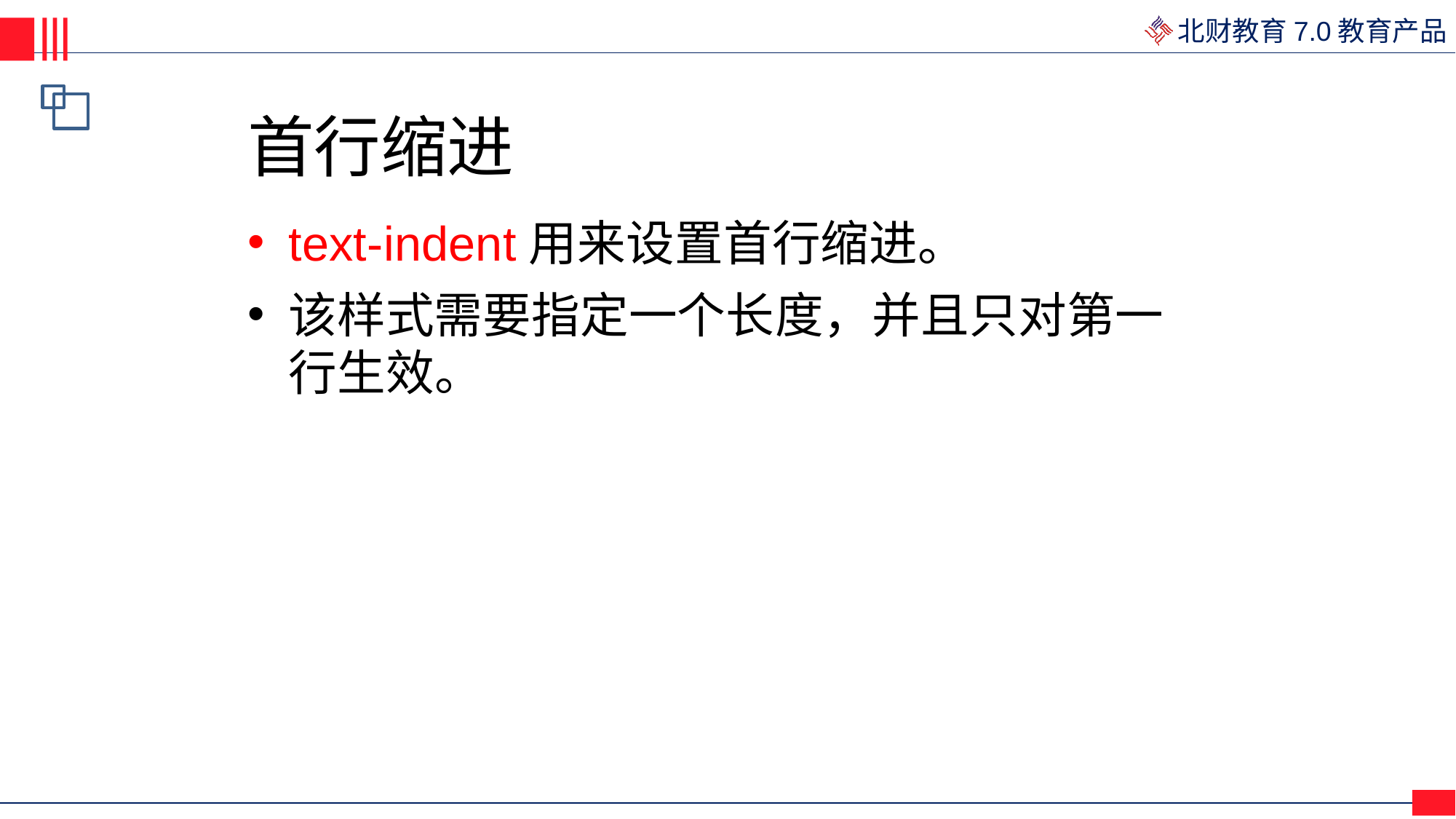

# 首行缩进
text-indent用来设置首行缩进。
该样式需要指定一个长度，并且只对第一 行生效。